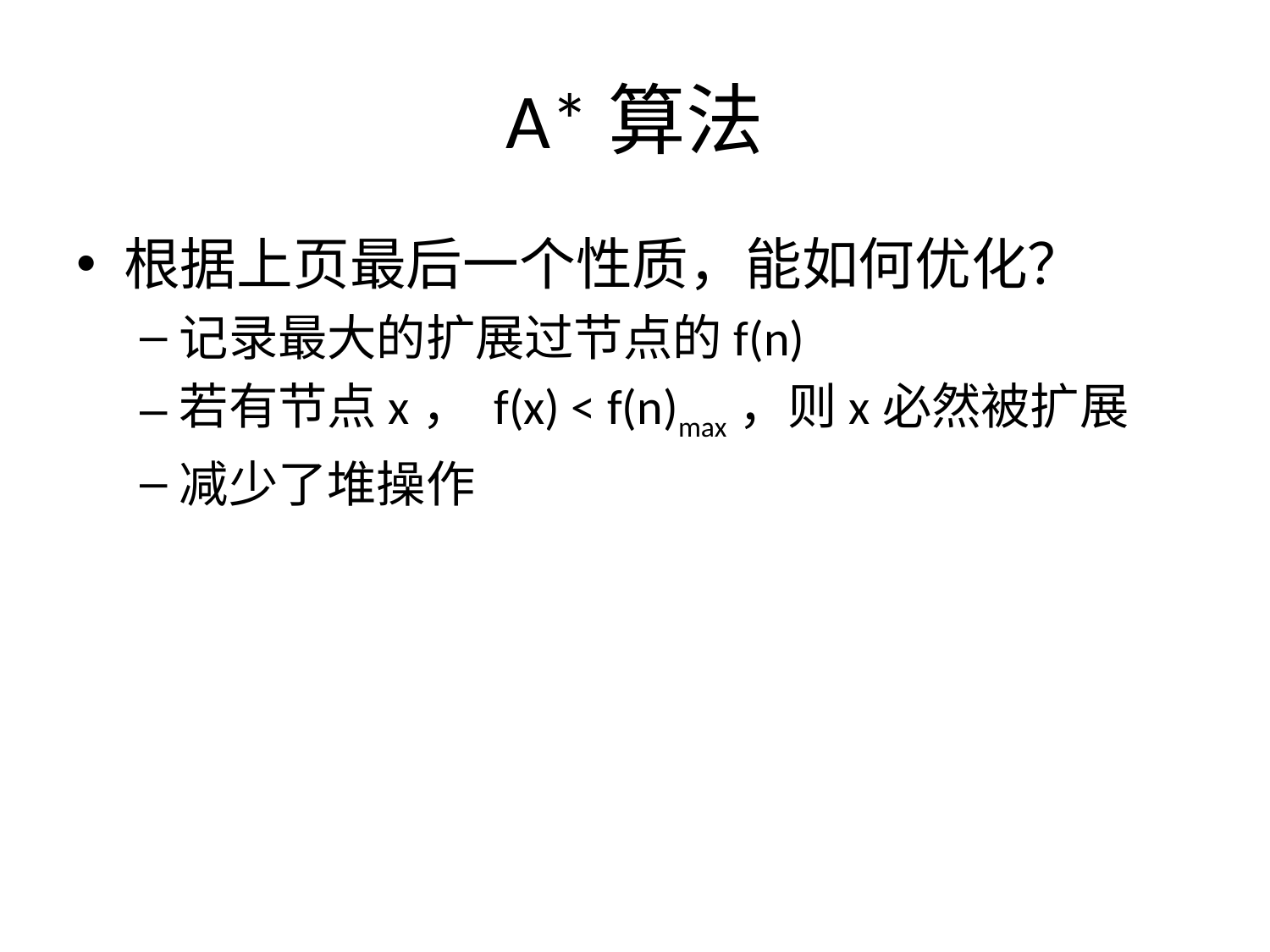

# A*算法
根据上页最后一个性质，能如何优化？
记录最大的扩展过节点的f(n)
若有节点x， f(x) < f(n)max，则x必然被扩展
减少了堆操作